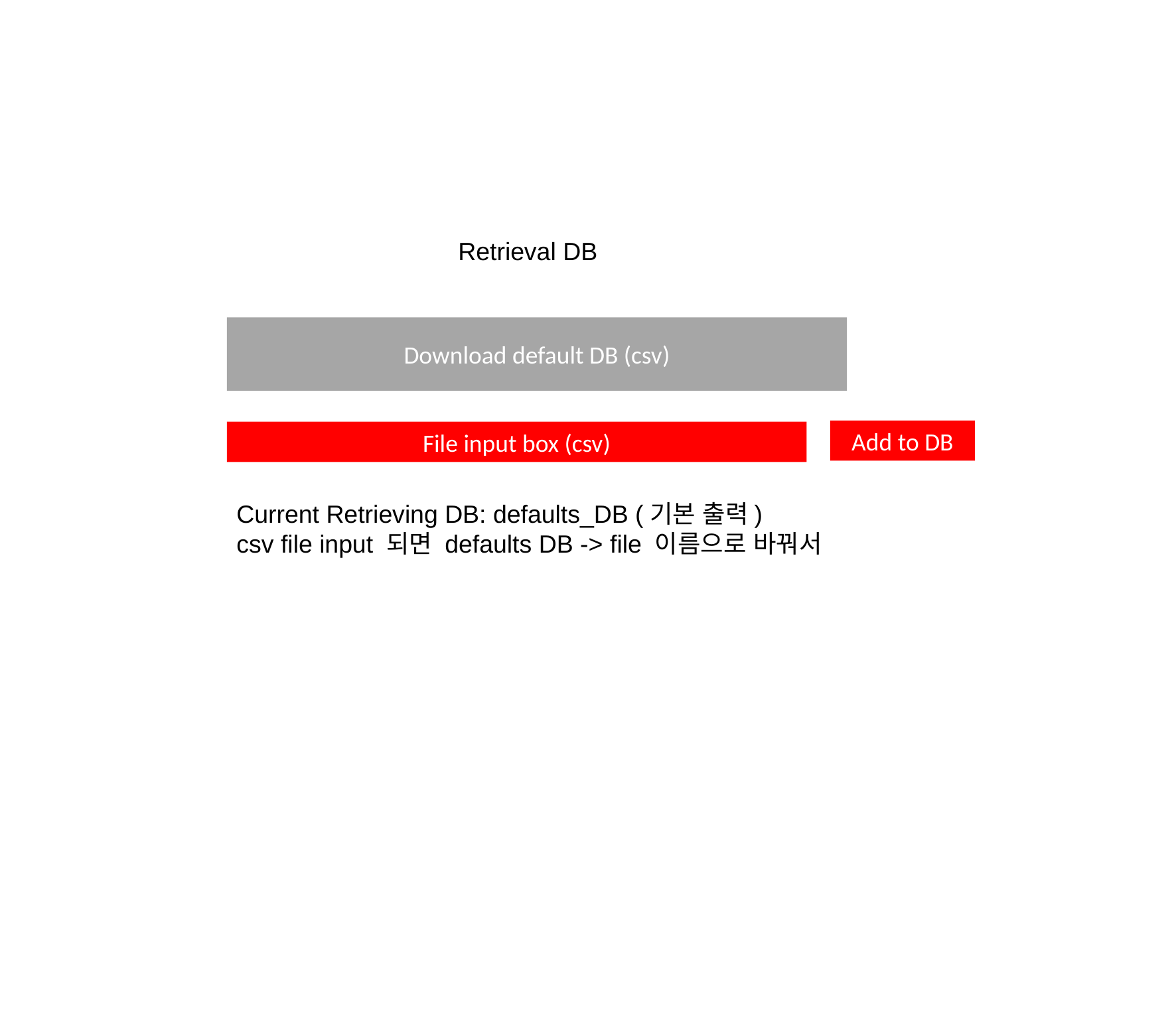

Retrieval DB
Download default DB (csv)
Add to DB
File input box (csv)
Current Retrieving DB: defaults_DB (기본 출력)
csv file input 되면 defaults DB -> file 이름으로 바꿔서